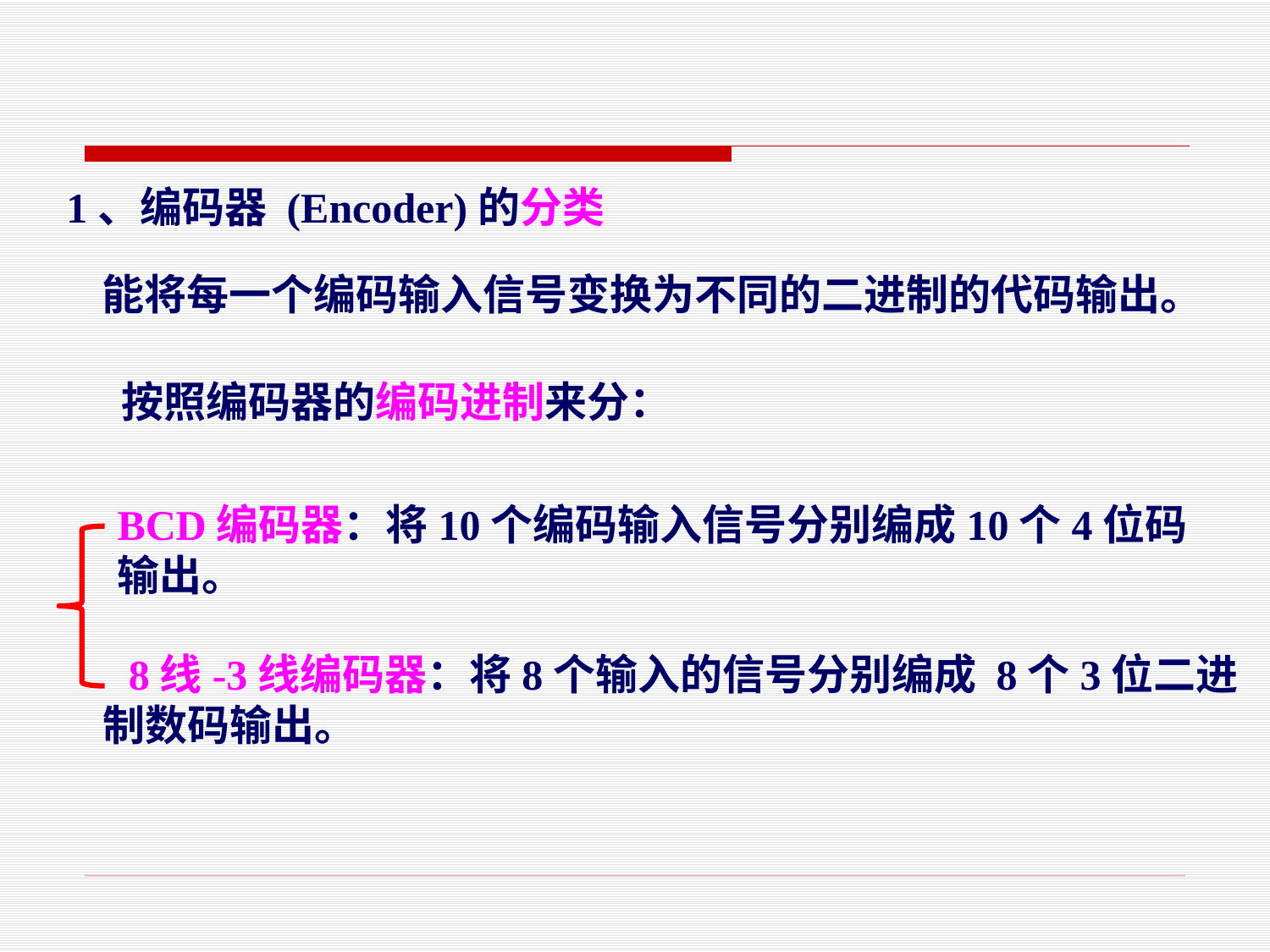

1、编码器 (Encoder)的分类
能将每一个编码输入信号变换为不同的二进制的代码输出。
按照编码器的编码进制来分：
BCD编码器：将10个编码输入信号分别编成10个4位码输出。

 8线-3线编码器：将8个输入的信号分别编成 8个3位二进
制数码输出。